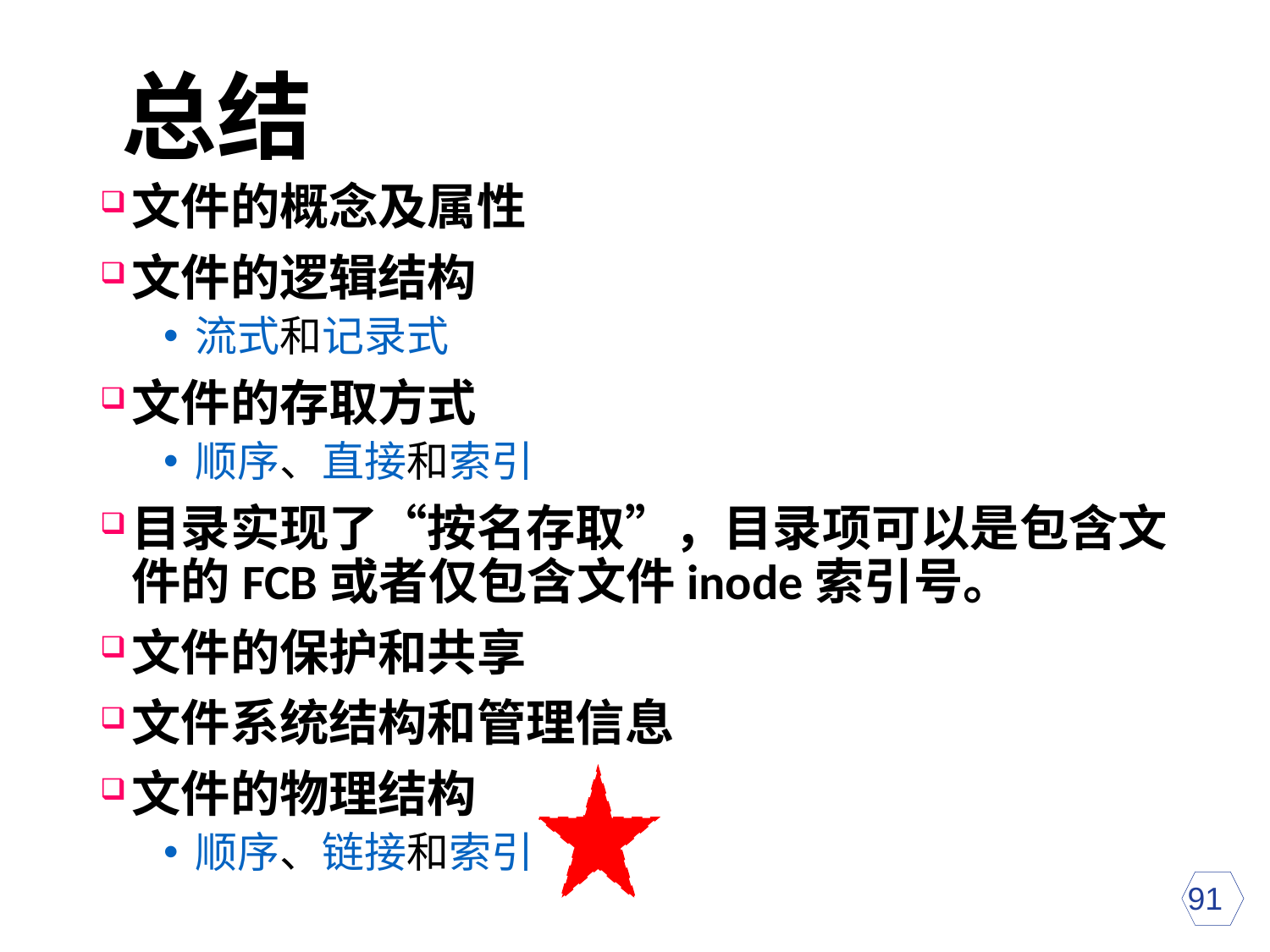

# 总结
文件的概念及属性
文件的逻辑结构
流式和记录式
文件的存取方式
顺序、直接和索引
目录实现了“按名存取”，目录项可以是包含文件的FCB或者仅包含文件inode索引号。
文件的保护和共享
文件系统结构和管理信息
文件的物理结构
顺序、链接和索引

 91